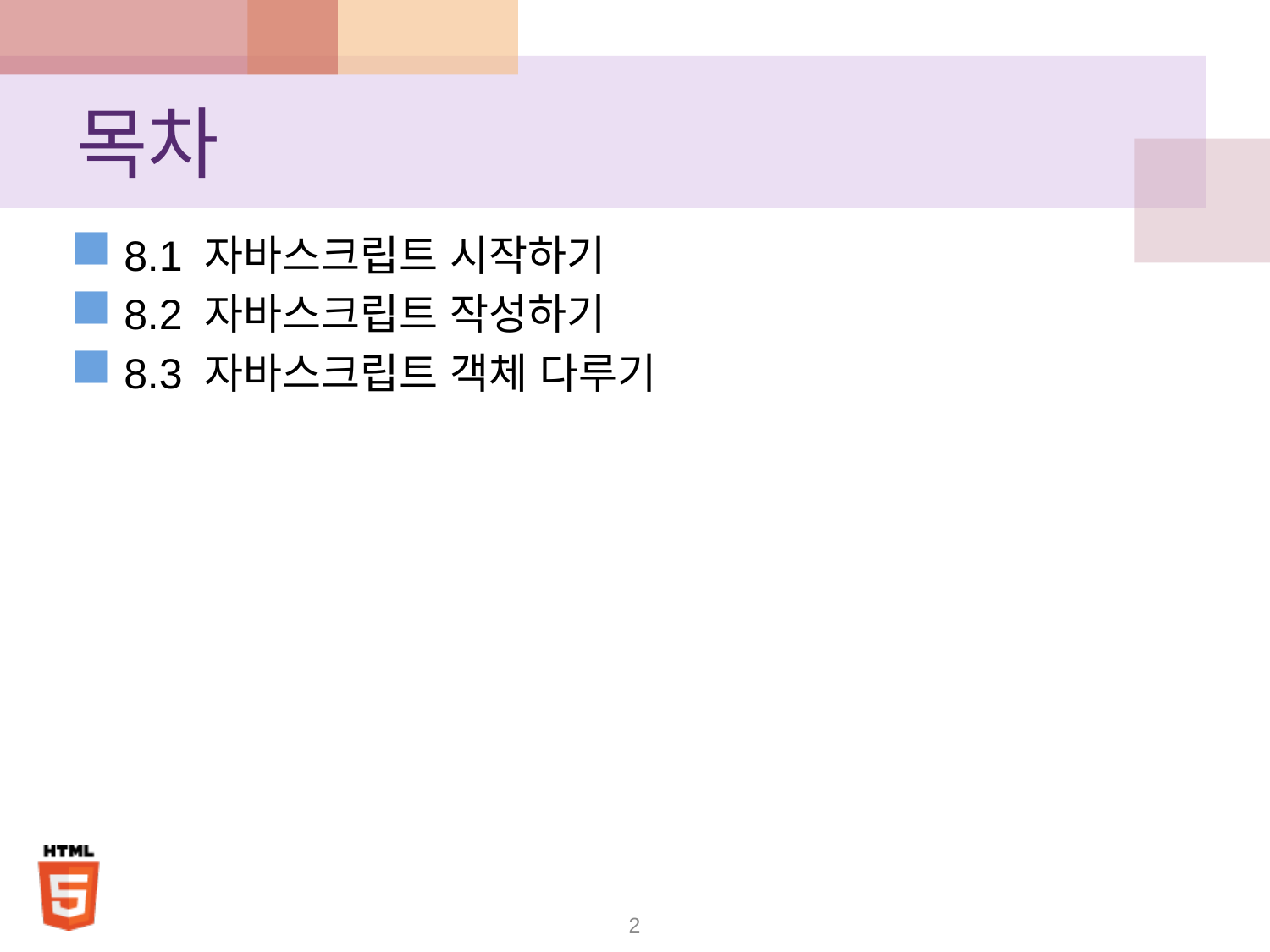

# 목차
8.1 자바스크립트 시작하기
8.2 자바스크립트 작성하기
8.3 자바스크립트 객체 다루기
2